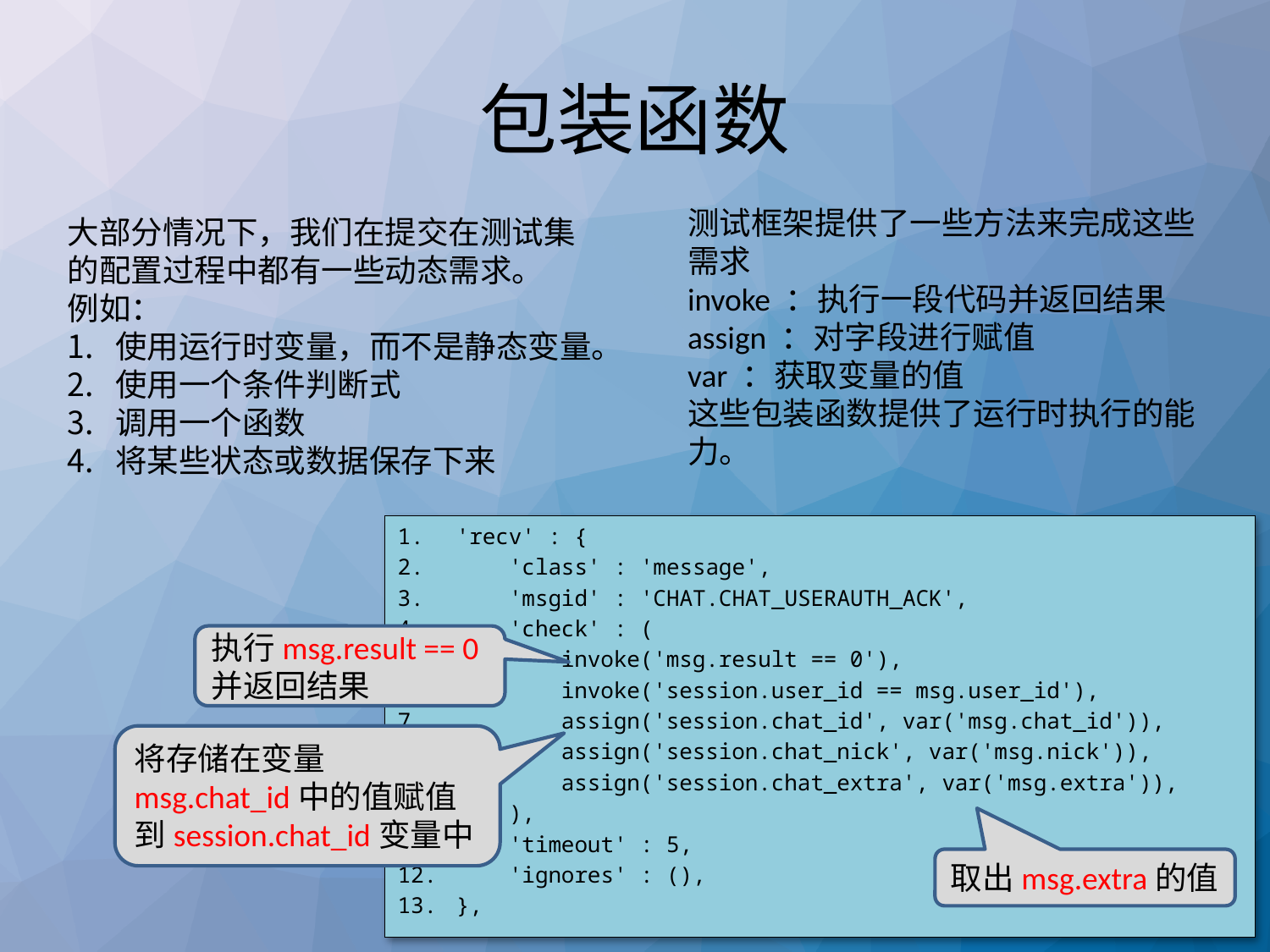

# 包装函数
测试框架提供了一些方法来完成这些需求
invoke ：执行一段代码并返回结果
assign ：对字段进行赋值
var ：获取变量的值
这些包装函数提供了运行时执行的能力。
大部分情况下，我们在提交在测试集的配置过程中都有一些动态需求。
例如：
使用运行时变量，而不是静态变量。
使用一个条件判断式
调用一个函数
将某些状态或数据保存下来
'recv' : {
    'class' : 'message',
    'msgid' : 'CHAT.CHAT_USERAUTH_ACK',
    'check' : (
        invoke('msg.result == 0'),
        invoke('session.user_id == msg.user_id'),
        assign('session.chat_id', var('msg.chat_id')),
        assign('session.chat_nick', var('msg.nick')),
        assign('session.chat_extra', var('msg.extra')),
    ),
    'timeout' : 5,
    'ignores' : (),
},

执行msg.result == 0
并返回结果
将存储在变量msg.chat_id中的值赋值到session.chat_id变量中
取出msg.extra的值